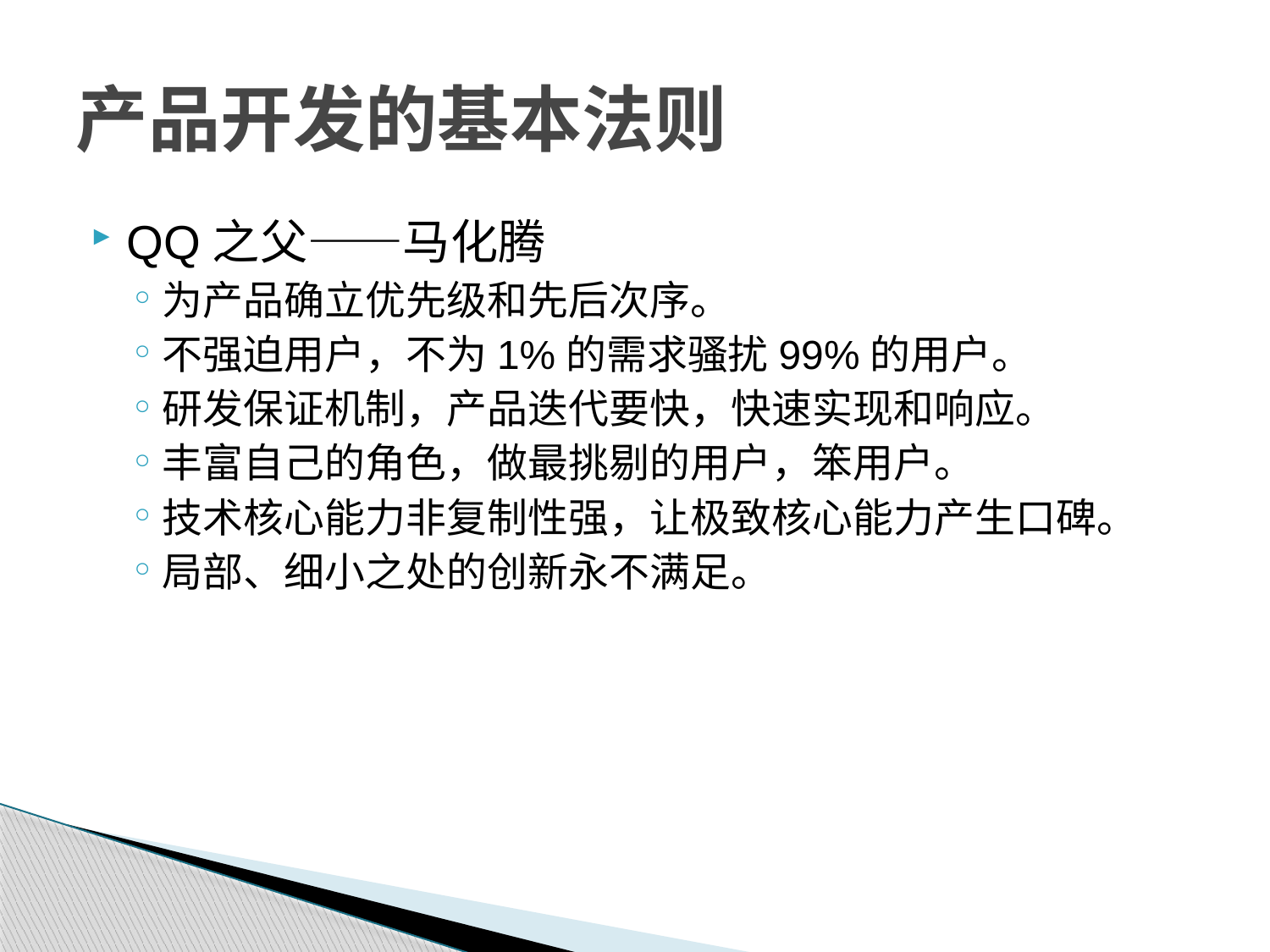

# 产品开发的基本法则
QQ之父——马化腾
为产品确立优先级和先后次序。
不强迫用户，不为1%的需求骚扰99%的用户。
研发保证机制，产品迭代要快，快速实现和响应。
丰富自己的角色，做最挑剔的用户，笨用户。
技术核心能力非复制性强，让极致核心能力产生口碑。
局部、细小之处的创新永不满足。